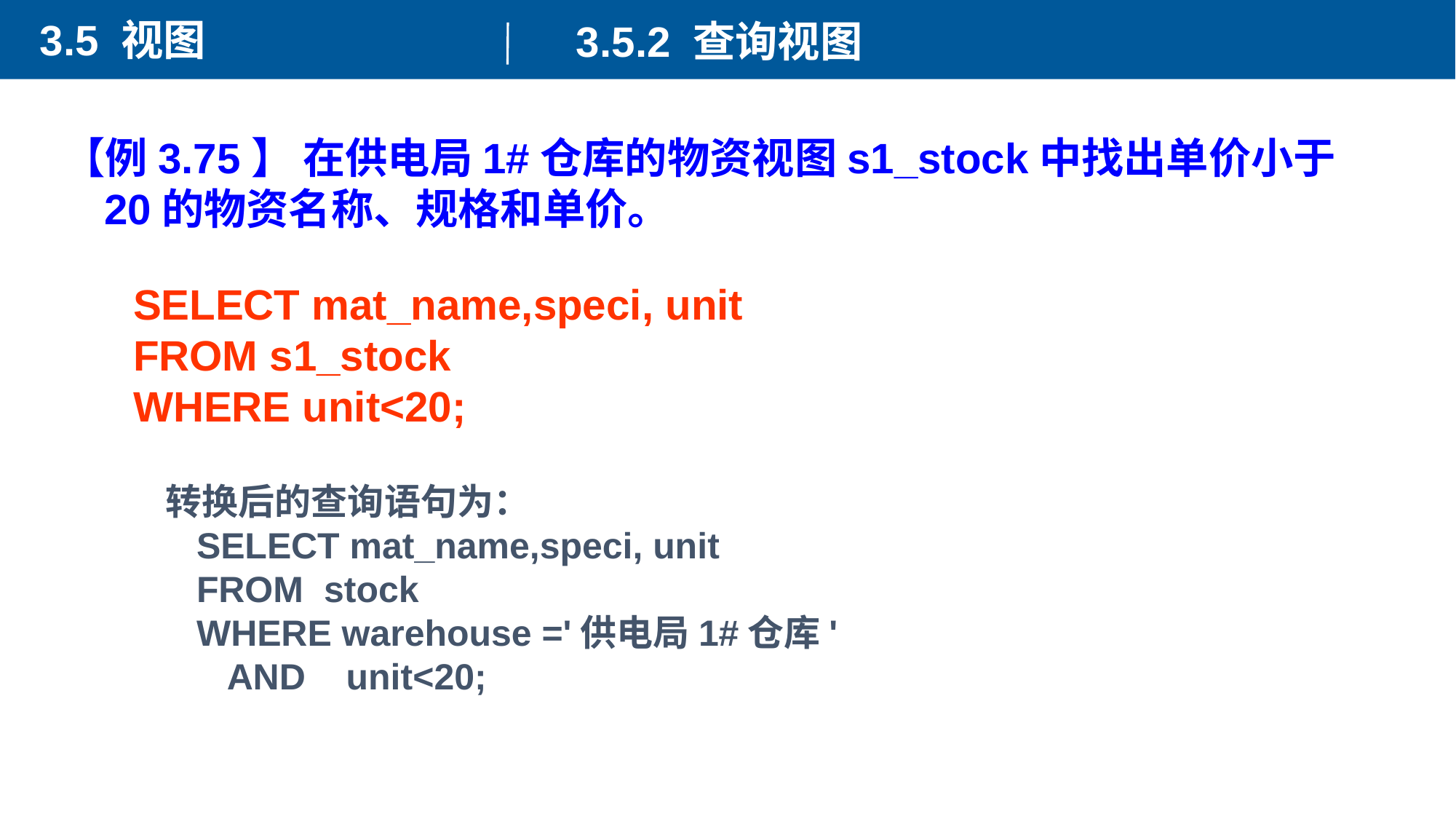

3.5 视图
3.5.2 查询视图
【例3.75】 在供电局1#仓库的物资视图s1_stock中找出单价小于20的物资名称、规格和单价。
SELECT mat_name,speci, unit
FROM s1_stock
WHERE unit<20;
转换后的查询语句为：
   SELECT mat_name,speci, unit
   FROM  stock
   WHERE warehouse ='供电局1#仓库'
      AND    unit<20;